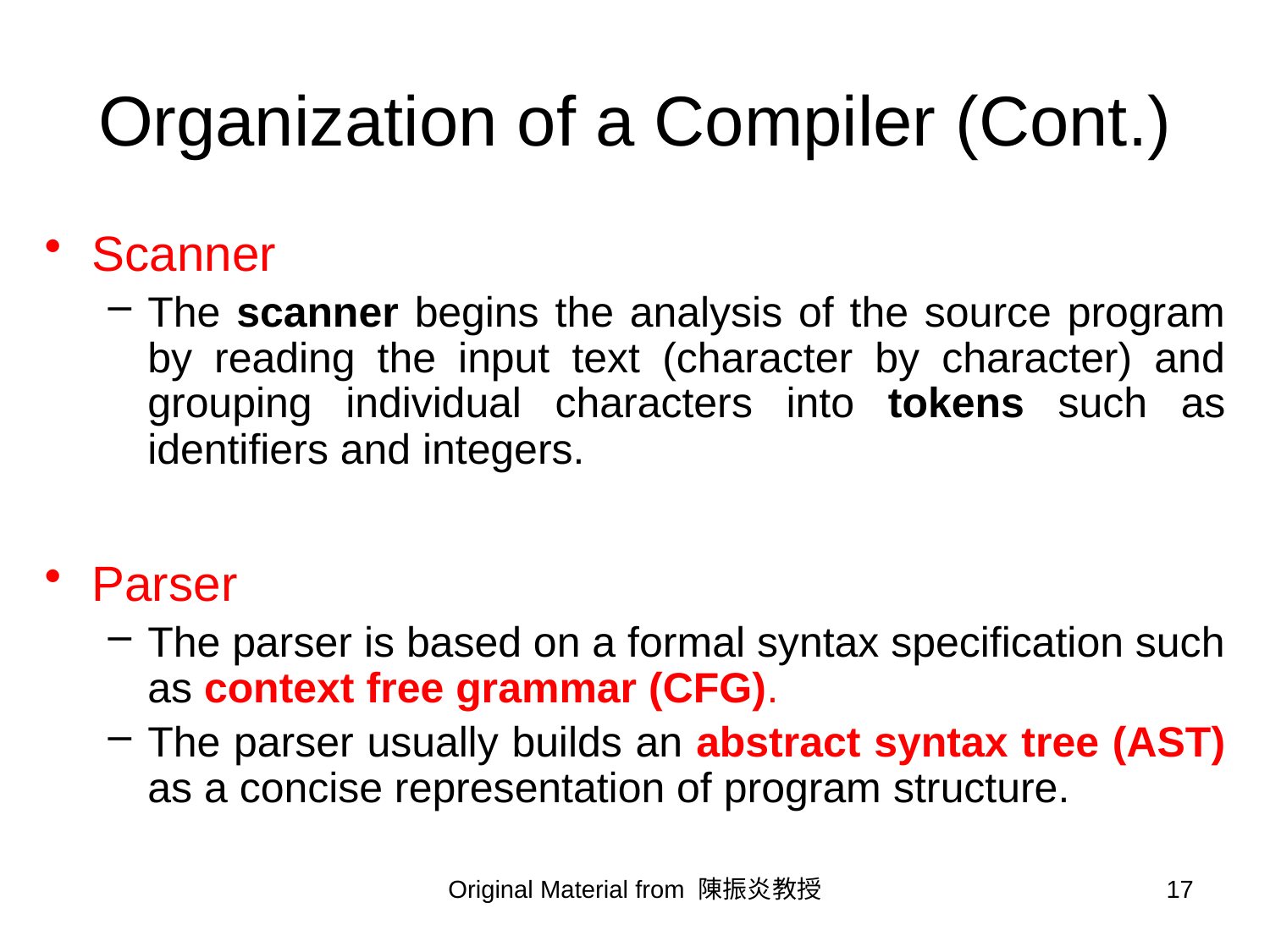

# Organization of a Compiler (Cont.)
Scanner
The scanner begins the analysis of the source program by reading the input text (character by character) and grouping individual characters into tokens such as identifiers and integers.

Parser
The parser is based on a formal syntax specification such as context free grammar (CFG).
The parser usually builds an abstract syntax tree (AST) as a concise representation of program structure.
Original Material from 陳振炎教授
17